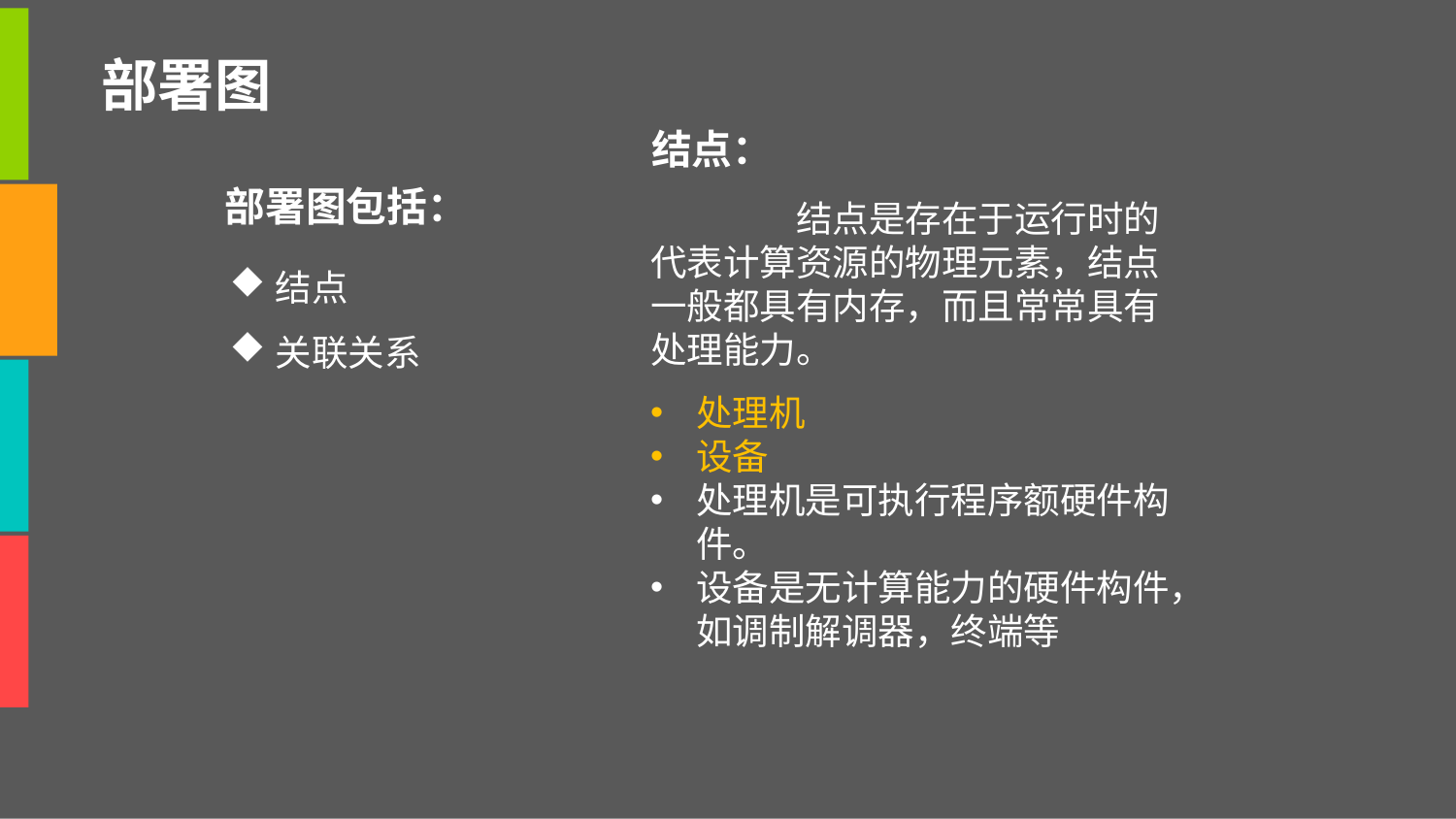

部署图
结点：
	结点是存在于运行时的代表计算资源的物理元素，结点一般都具有内存，而且常常具有处理能力。

处理机
设备
处理机是可执行程序额硬件构件。
设备是无计算能力的硬件构件，如调制解调器，终端等

部署图包括：
结点
关联关系